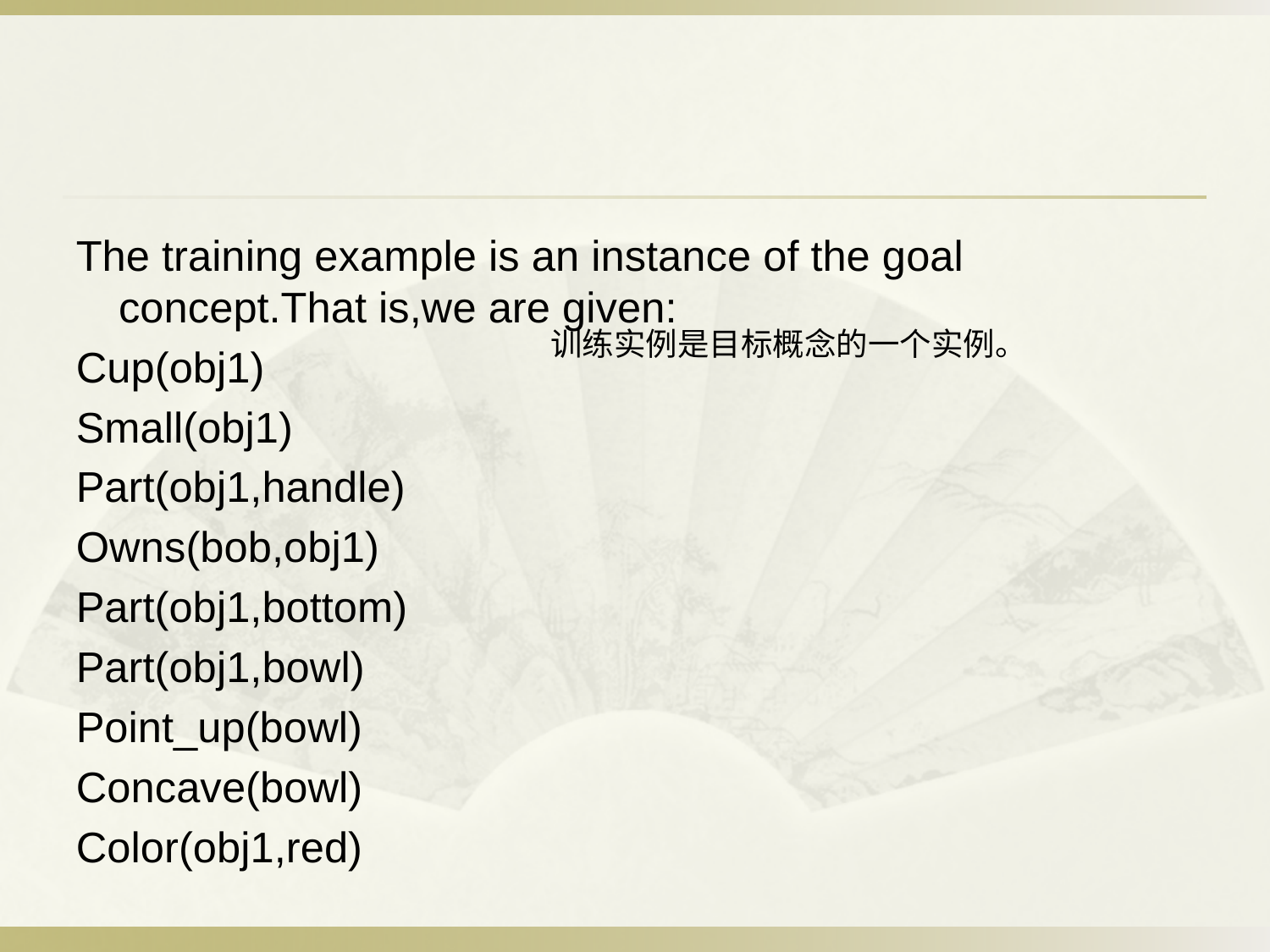

#
The training example is an instance of the goal concept.That is,we are given:
Cup(obj1)
Small(obj1)
Part(obj1,handle)
Owns(bob,obj1)
Part(obj1,bottom)
Part(obj1,bowl)
Point_up(bowl)
Concave(bowl)
Color(obj1,red)
训练实例是目标概念的一个实例。